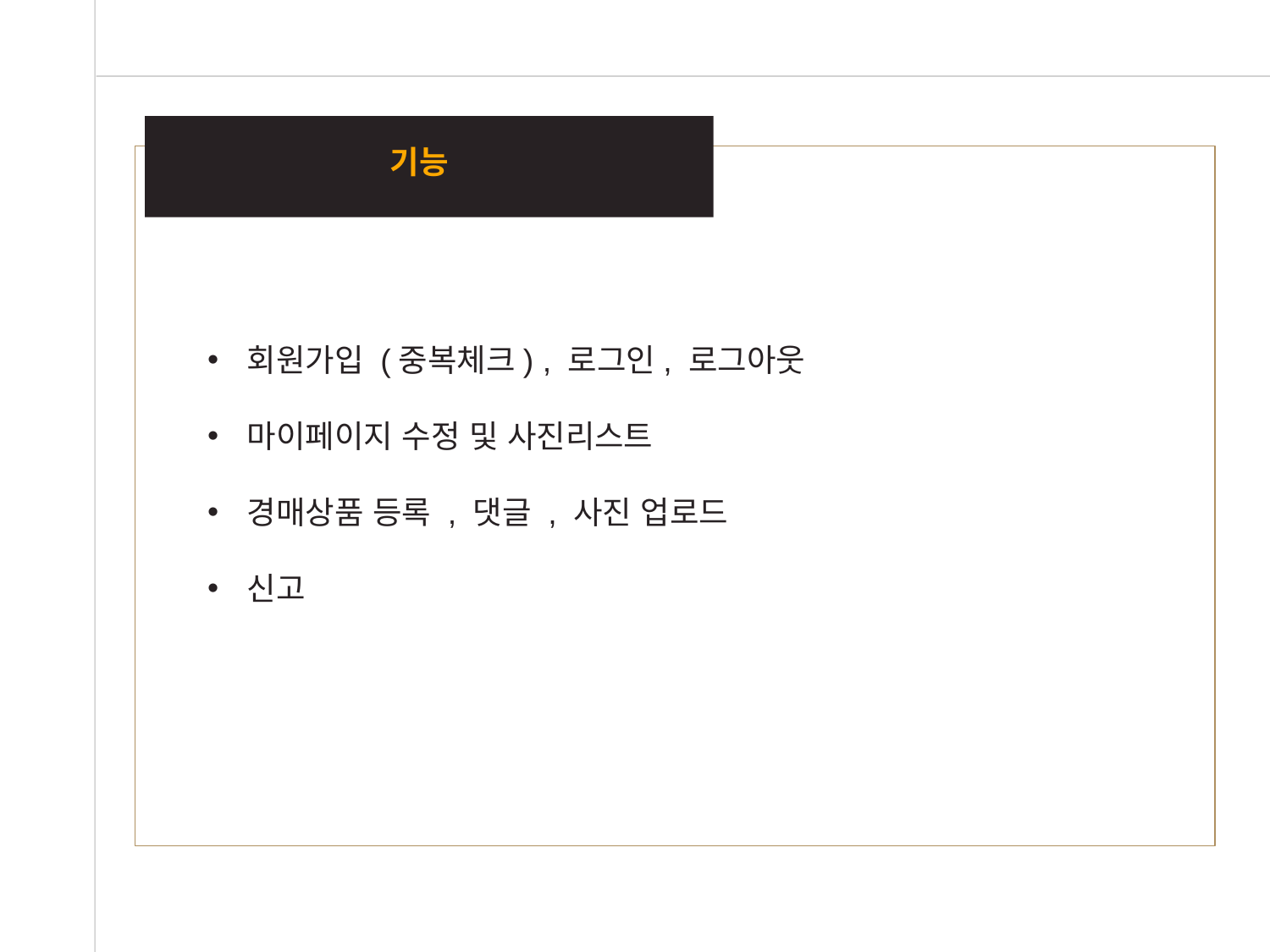

기능

회원가입 (중복체크) , 로그인, 로그아웃
마이페이지 수정 및 사진리스트
경매상품 등록 , 댓글 , 사진 업로드
신고